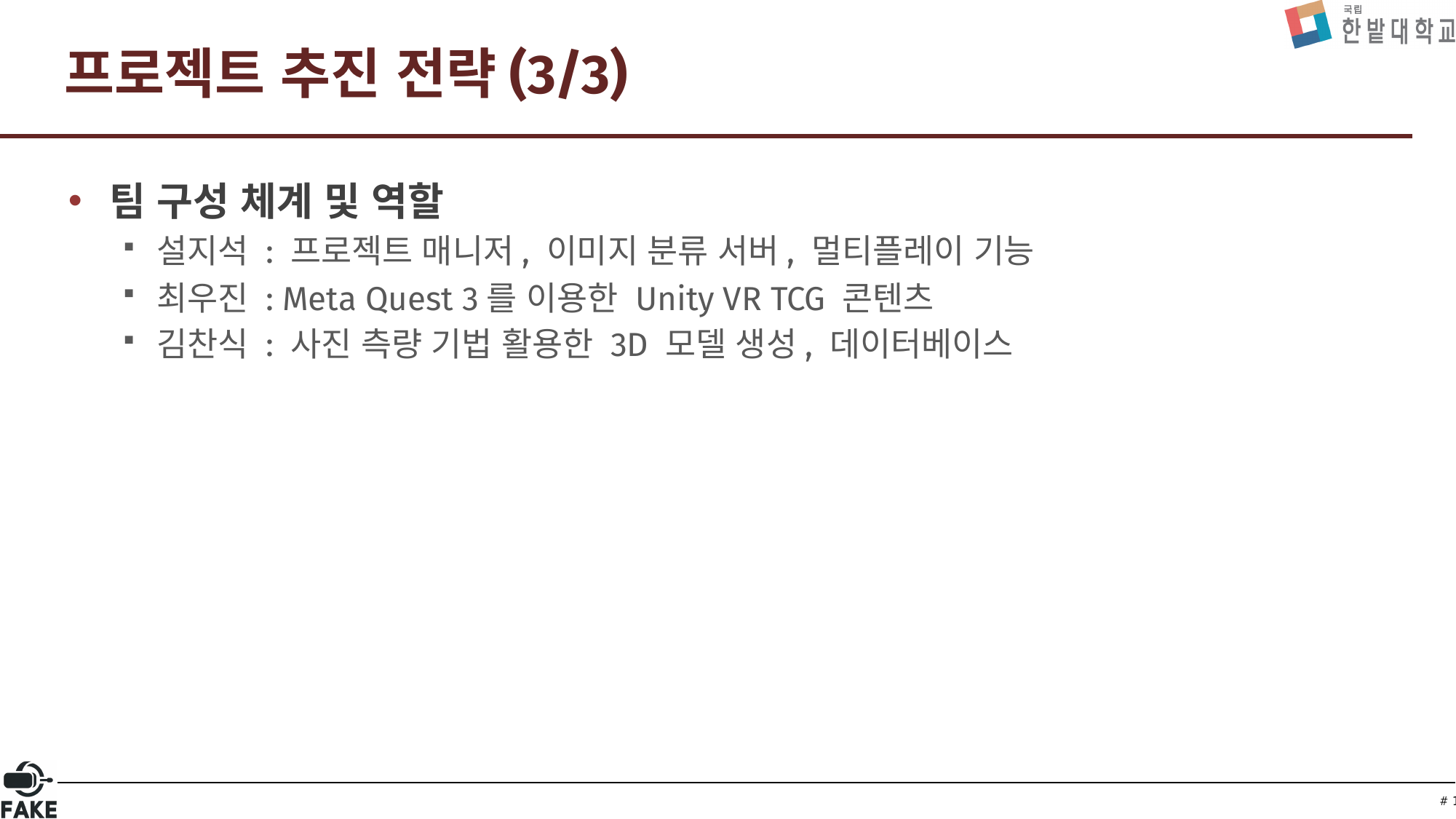

# 프로젝트 추진 전략(3/3)
팀 구성 체계 및 역할
설지석 : 프로젝트 매니저, 이미지 분류 서버, 멀티플레이 기능
최우진 : Meta Quest 3를 이용한 Unity VR TCG 콘텐츠
김찬식 : 사진 측량 기법 활용한 3D 모델 생성, 데이터베이스